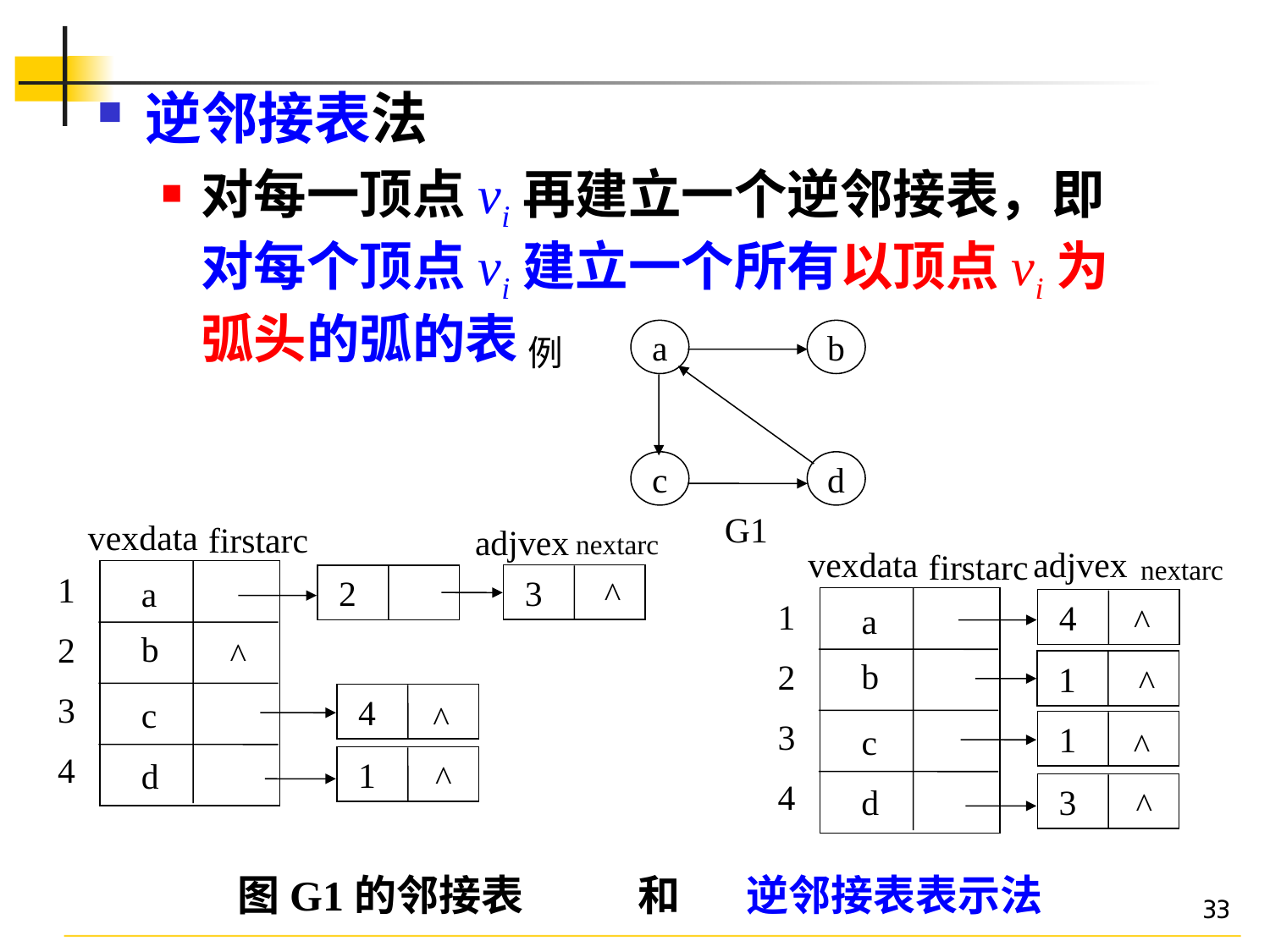

#
逆邻接表法
对每一顶点vi再建立一个逆邻接表，即对每个顶点vi建立一个所有以顶点vi为弧头的弧的表
a
b

c
d

G1
例
vexdata
firstarc
adjvex
  nextarc

1
 3

 2

a
b
c
d
^

2

^
3

 4

^

4

 1

^

vexdata
adjvex
firstarc
   nextarc

1
 4

a
b
c
d
^
2

 1

^
3

 1

^

4

 3

^

 图G1的邻接表            和       逆邻接表表示法
33